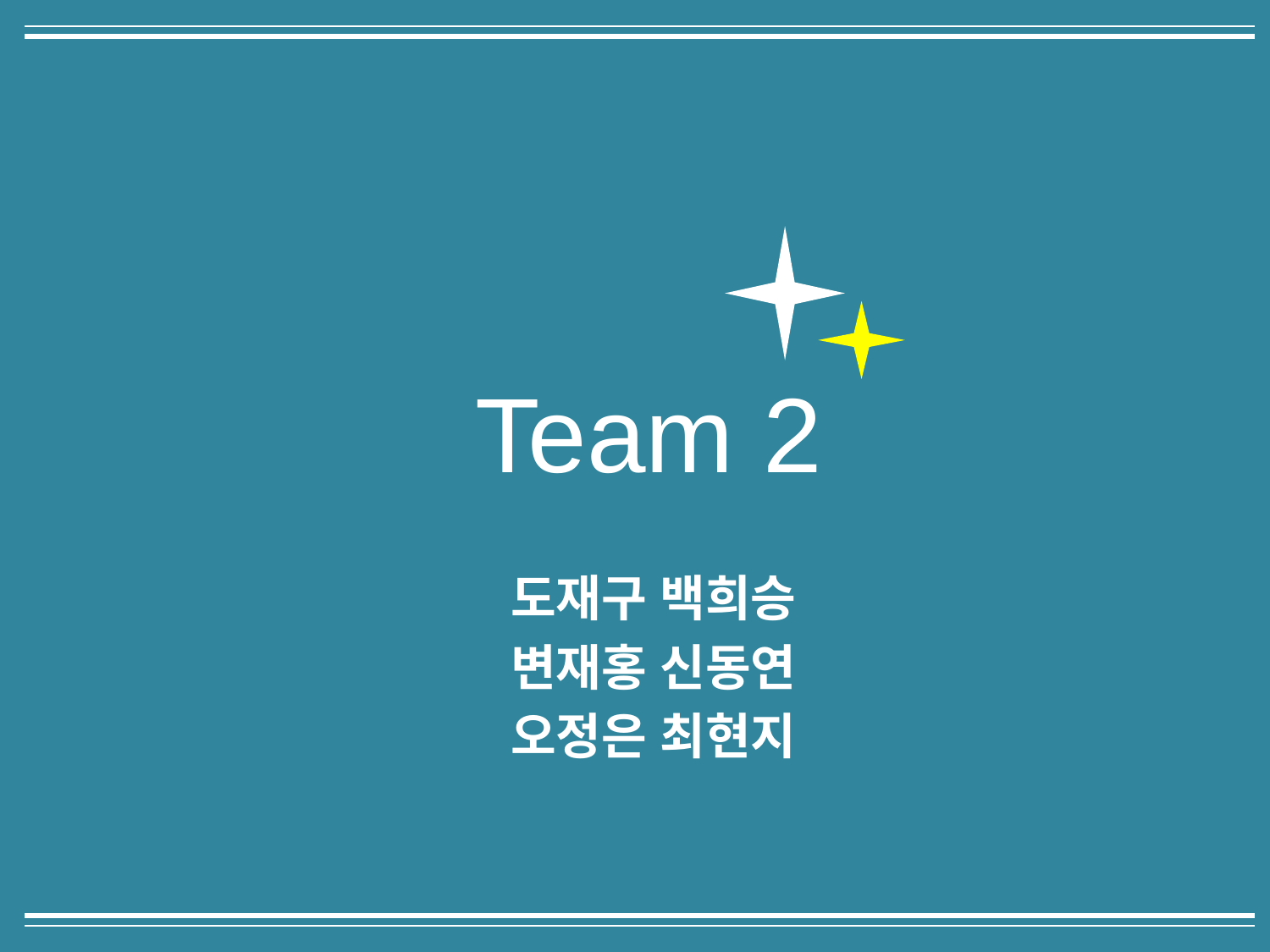

Team 2
도재구 백희승
변재홍 신동연
오정은 최현지